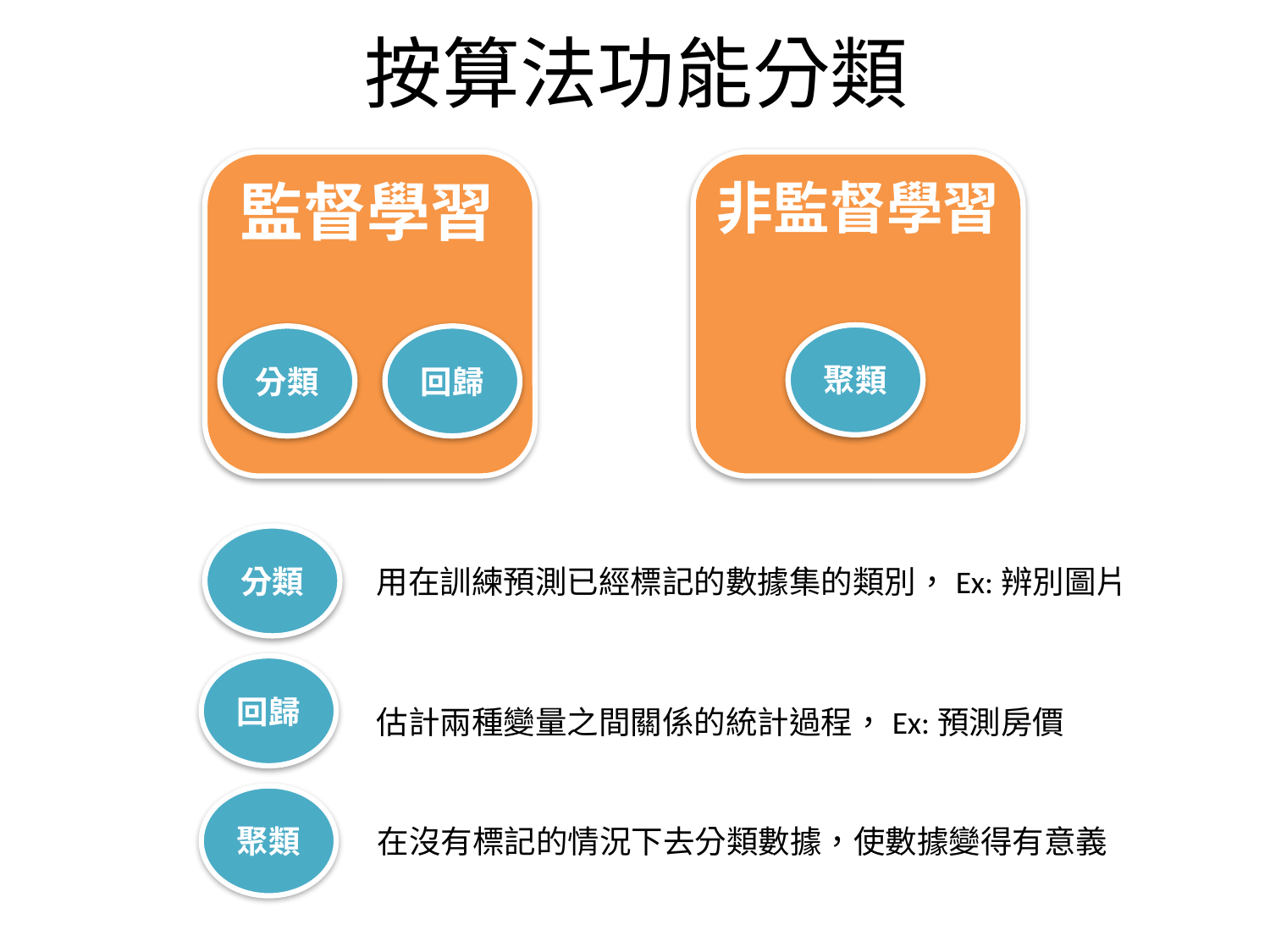

# 按算法功能分類

監督學習
分類
回歸

非監督學習
聚類
分類
用在訓練預測已經標記的數據集的類別，Ex:辨別圖片
回歸
估計兩種變量之間關係的統計過程，Ex:預測房價
聚類
在沒有標記的情況下去分類數據，使數據變得有意義